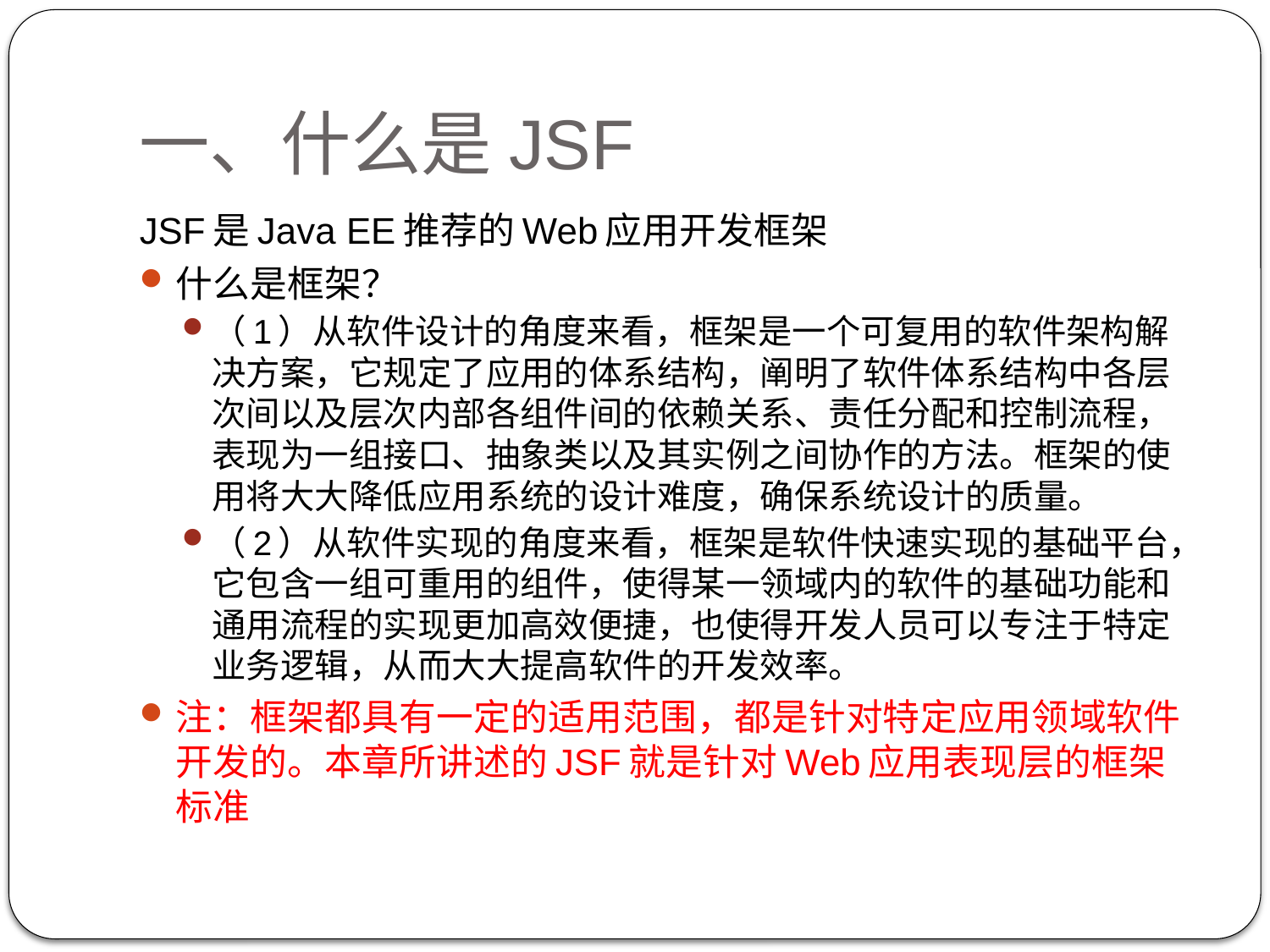

# 一、什么是JSF
JSF是Java EE推荐的Web应用开发框架
什么是框架？
（1）从软件设计的角度来看，框架是一个可复用的软件架构解决方案，它规定了应用的体系结构，阐明了软件体系结构中各层次间以及层次内部各组件间的依赖关系、责任分配和控制流程，表现为一组接口、抽象类以及其实例之间协作的方法。框架的使用将大大降低应用系统的设计难度，确保系统设计的质量。
（2）从软件实现的角度来看，框架是软件快速实现的基础平台，它包含一组可重用的组件，使得某一领域内的软件的基础功能和通用流程的实现更加高效便捷，也使得开发人员可以专注于特定业务逻辑，从而大大提高软件的开发效率。
注：框架都具有一定的适用范围，都是针对特定应用领域软件开发的。本章所讲述的JSF就是针对Web应用表现层的框架标准